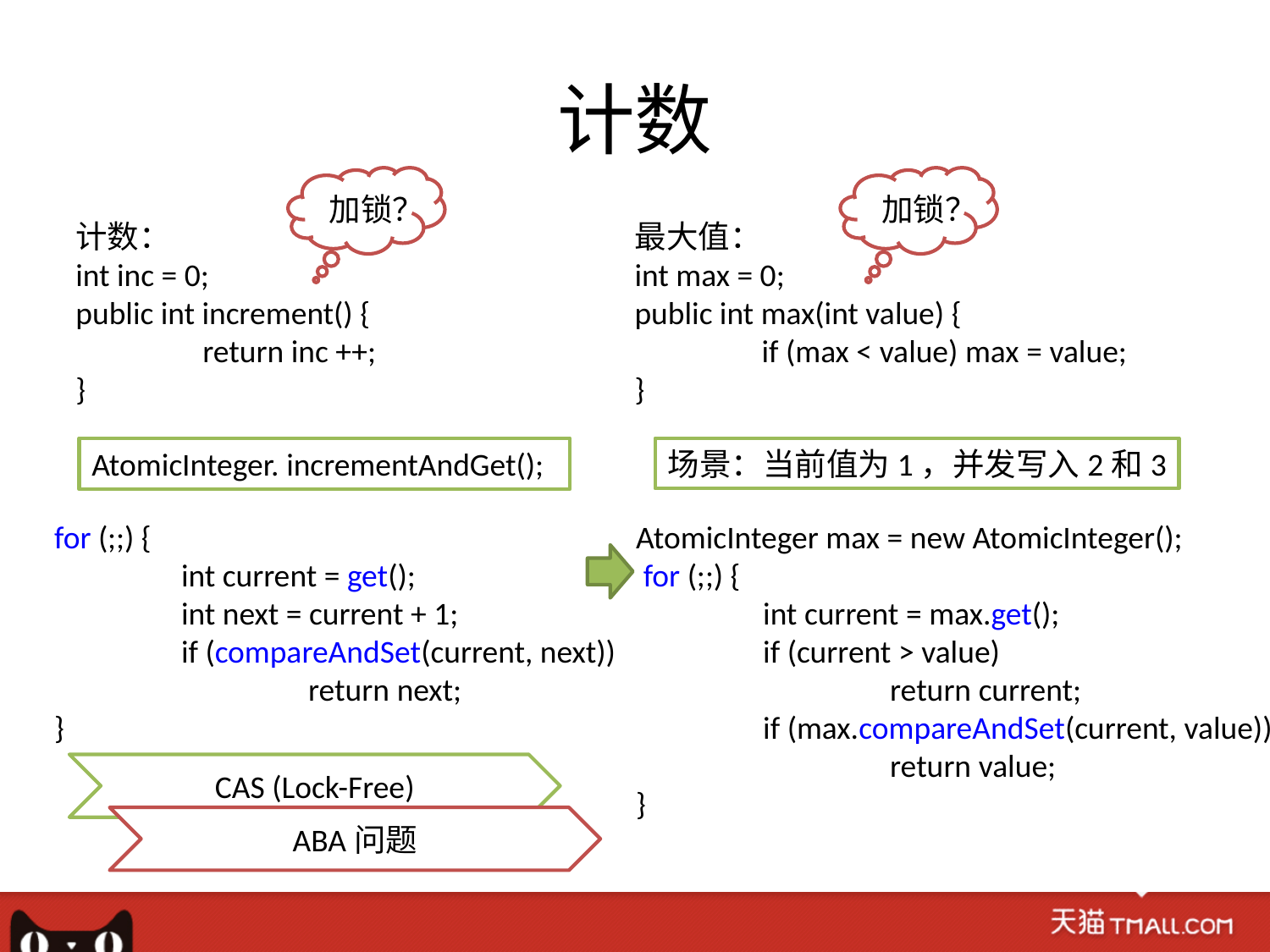

# 计数
加锁？
加锁？
计数：
int inc = 0;
public int increment() {
	return inc ++;
}
最大值：
int max = 0;
public int max(int value) {
	if (max < value) max = value;
}
AtomicInteger. incrementAndGet();
场景：当前值为1，并发写入2和3
for (;;) {
	int current = get();
	int next = current + 1;
	if (compareAndSet(current, next))
		return next;
}
AtomicInteger max = new AtomicInteger();
 for (;;) {
	int current = max.get();
	if (current > value)
		return current;
	if (max.compareAndSet(current, value))
		return value;
}

CAS (Lock-Free)
ABA问题